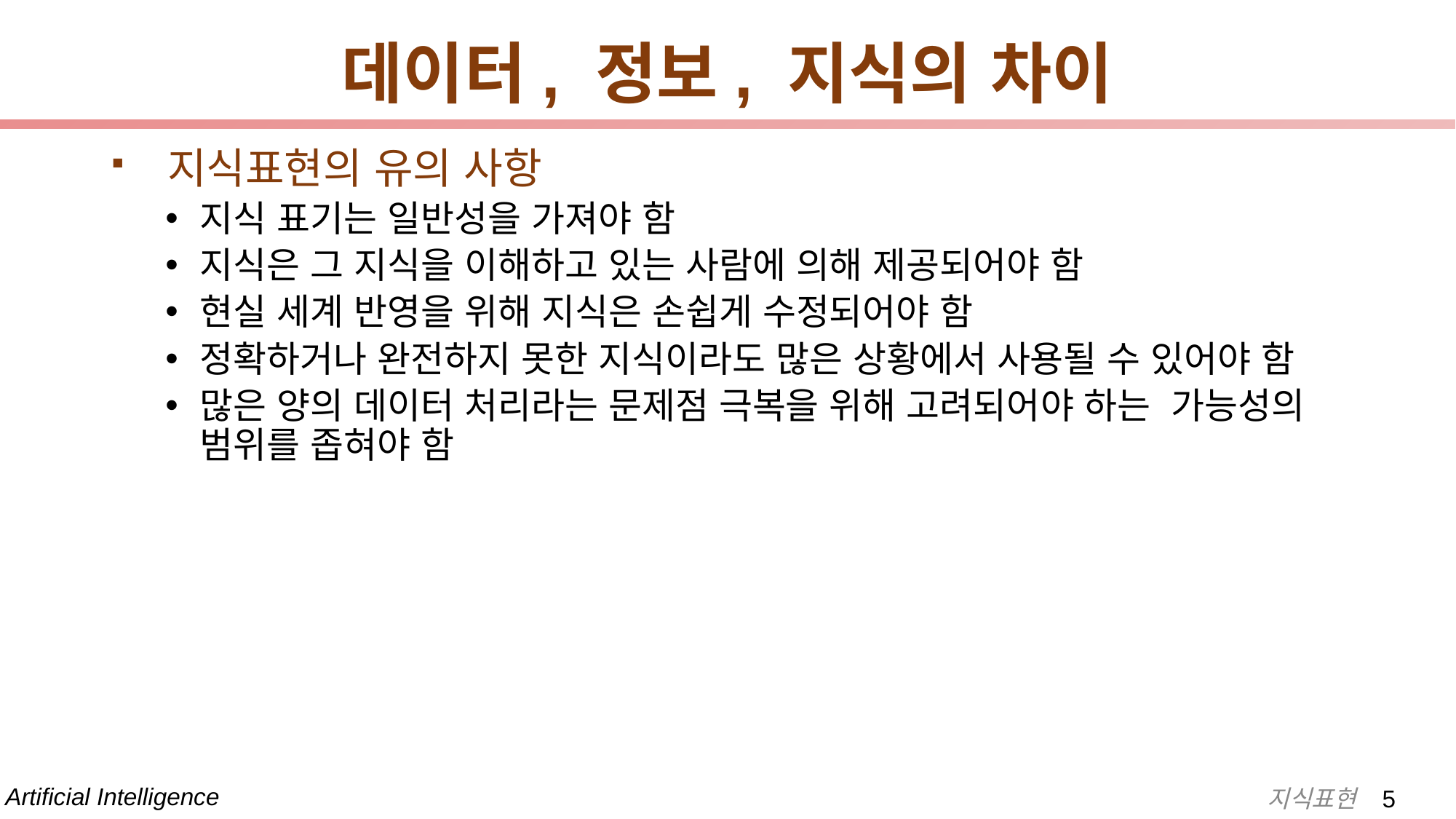

# 데이터, 정보, 지식의 차이
 지식표현의 유의 사항
지식 표기는 일반성을 가져야 함
지식은 그 지식을 이해하고 있는 사람에 의해 제공되어야 함
현실 세계 반영을 위해 지식은 손쉽게 수정되어야 함
정확하거나 완전하지 못한 지식이라도 많은 상황에서 사용될 수 있어야 함
많은 양의 데이터 처리라는 문제점 극복을 위해 고려되어야 하는  가능성의 범위를 좁혀야 함